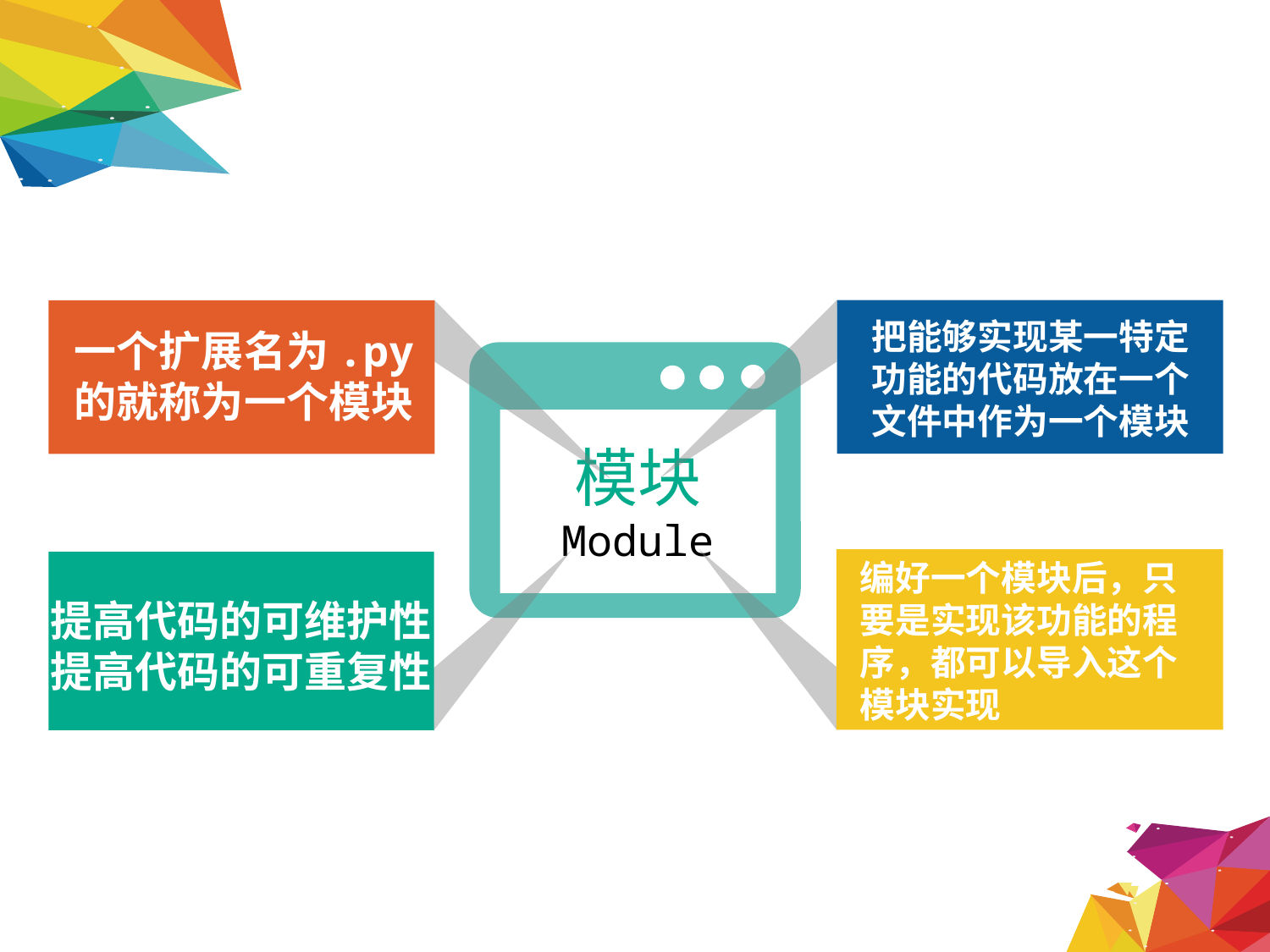

把能够实现某一特定功能的代码放在一个文件中作为一个模块

一个扩展名为.py的就称为一个模块

模块
Module

编好一个模块后，只要是实现该功能的程序，都可以导入这个模块实现

提高代码的可维护性
提高代码的可重复性